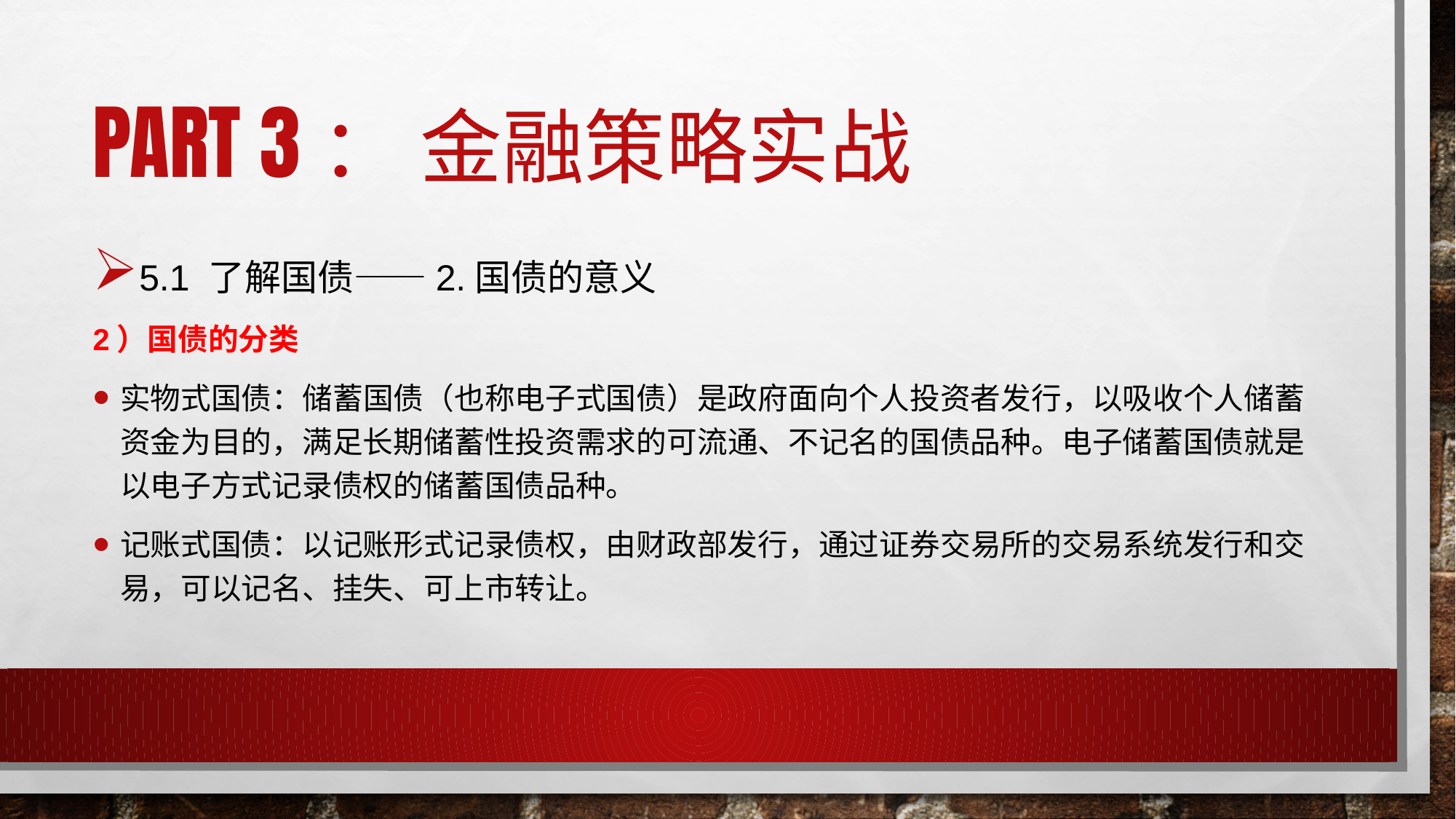

# Part 3： 金融策略实战
5.1 了解国债——2.国债的意义
2）国债的分类
实物式国债：储蓄国债（也称电子式国债）是政府面向个人投资者发行，以吸收个人储蓄资金为目的，满足长期储蓄性投资需求的可流通、不记名的国债品种。电子储蓄国债就是以电子方式记录债权的储蓄国债品种。
记账式国债：以记账形式记录债权，由财政部发行，通过证券交易所的交易系统发行和交易，可以记名、挂失、可上市转让。